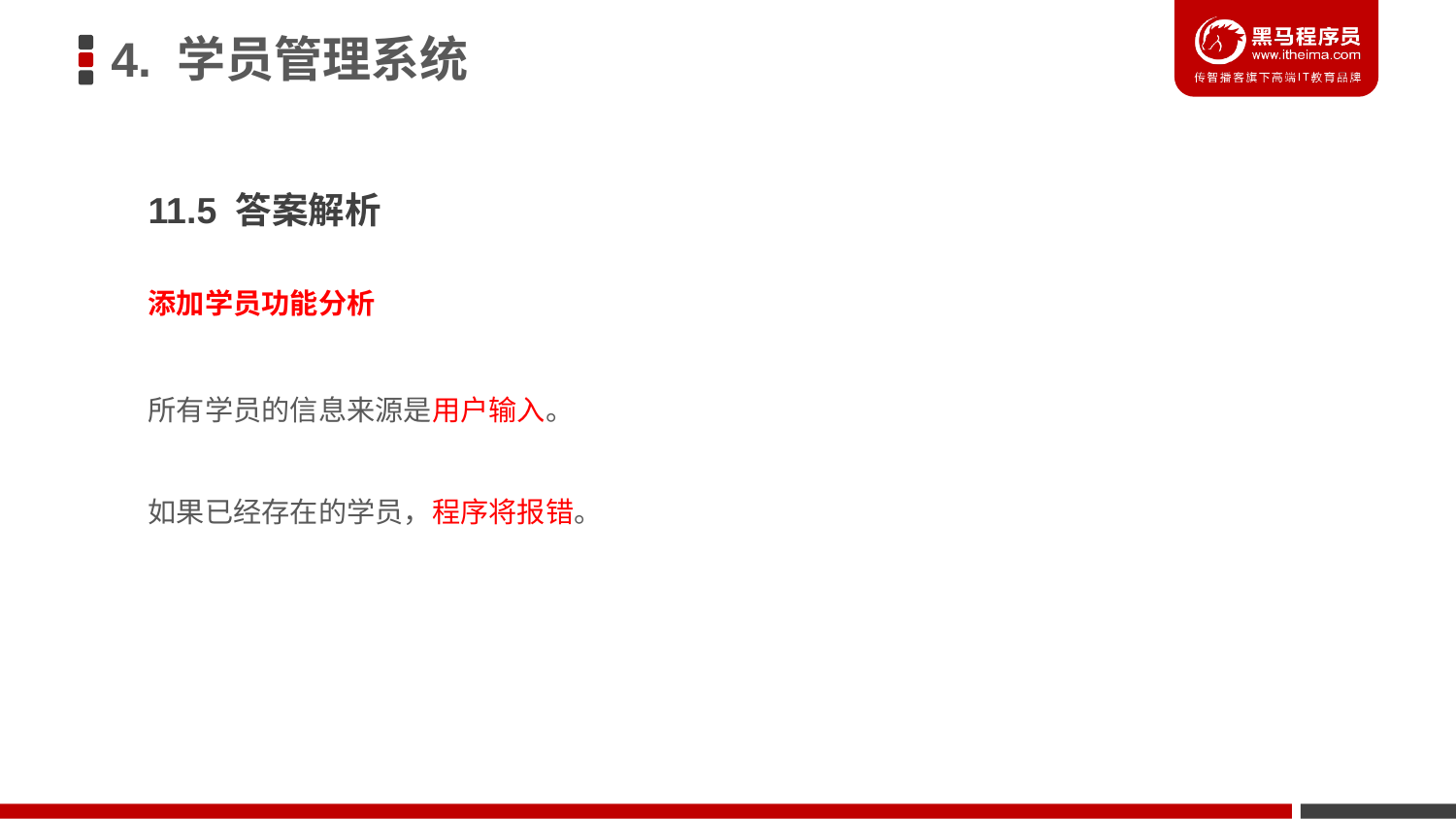

4. 学员管理系统
11.5 答案解析
添加学员功能分析
所有学员的信息来源是用户输入。

如果已经存在的学员，程序将报错。